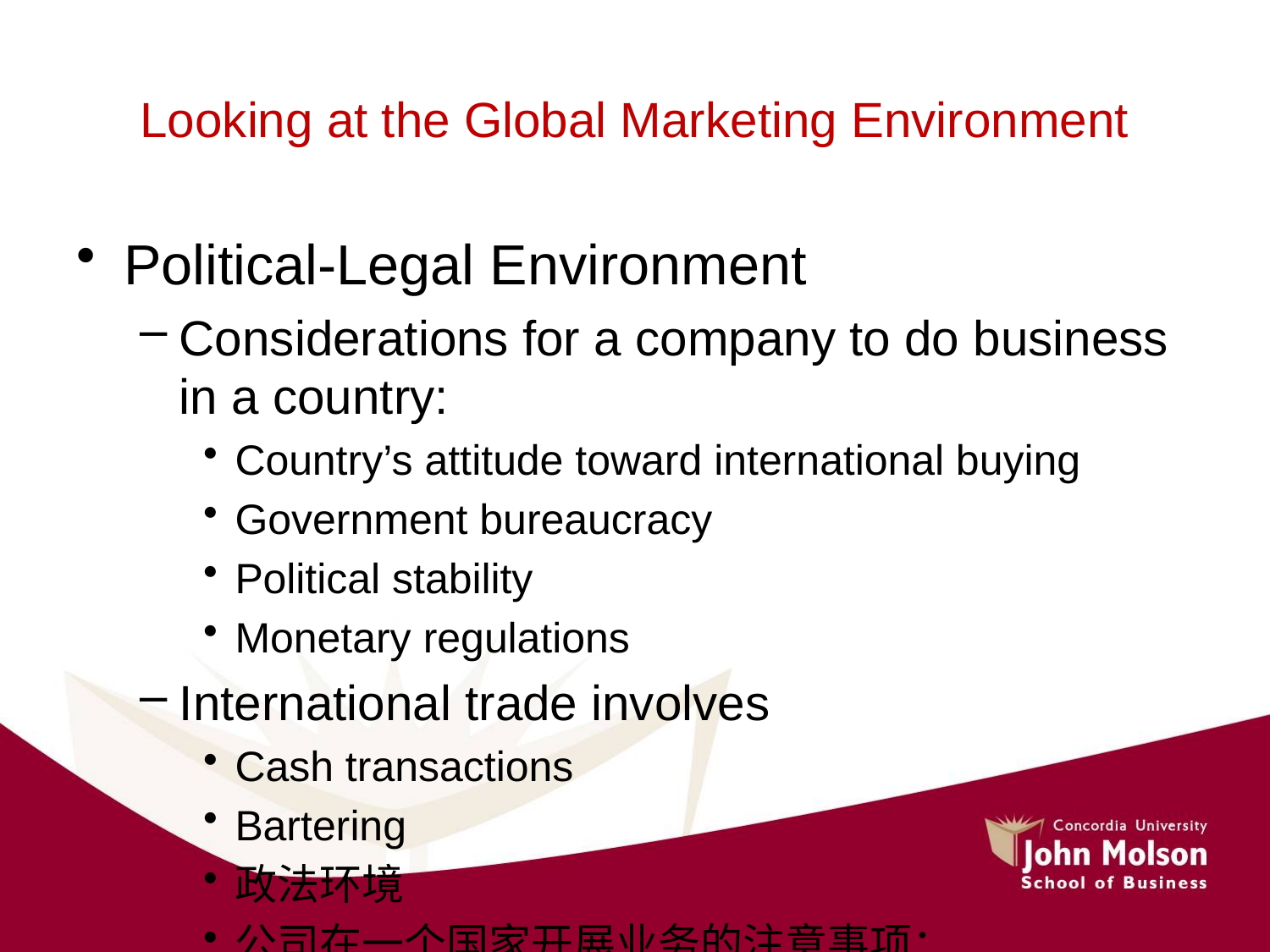

# Looking at the Global Marketing Environment
Political-Legal Environment
Considerations for a company to do business in a country:
Country’s attitude toward international buying
Government bureaucracy
Political stability
Monetary regulations
International trade involves
Cash transactions
Bartering
政法环境
公司在一个国家开展业务的注意事项：
国家对国际采购的态度
政府官僚机构
政治稳定
货币法规
国际贸易涉及
现金交易
以物易物